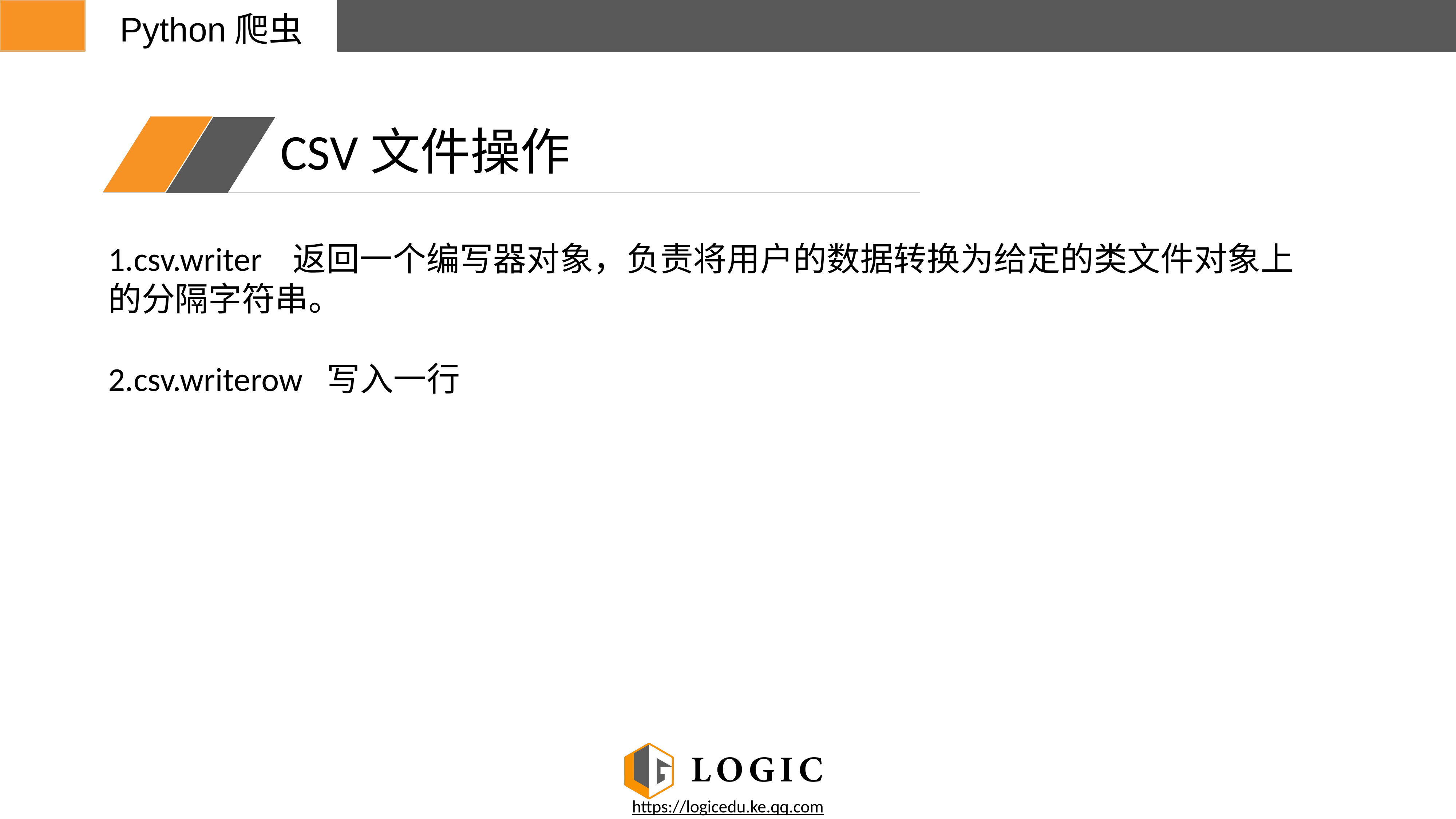

Python爬虫

CSV文件操作

1.csv.writer   返回一个编写器对象，负责将用户的数据转换为给定的类文件对象上的分隔字符串。

2.csv.writerow	写入一行